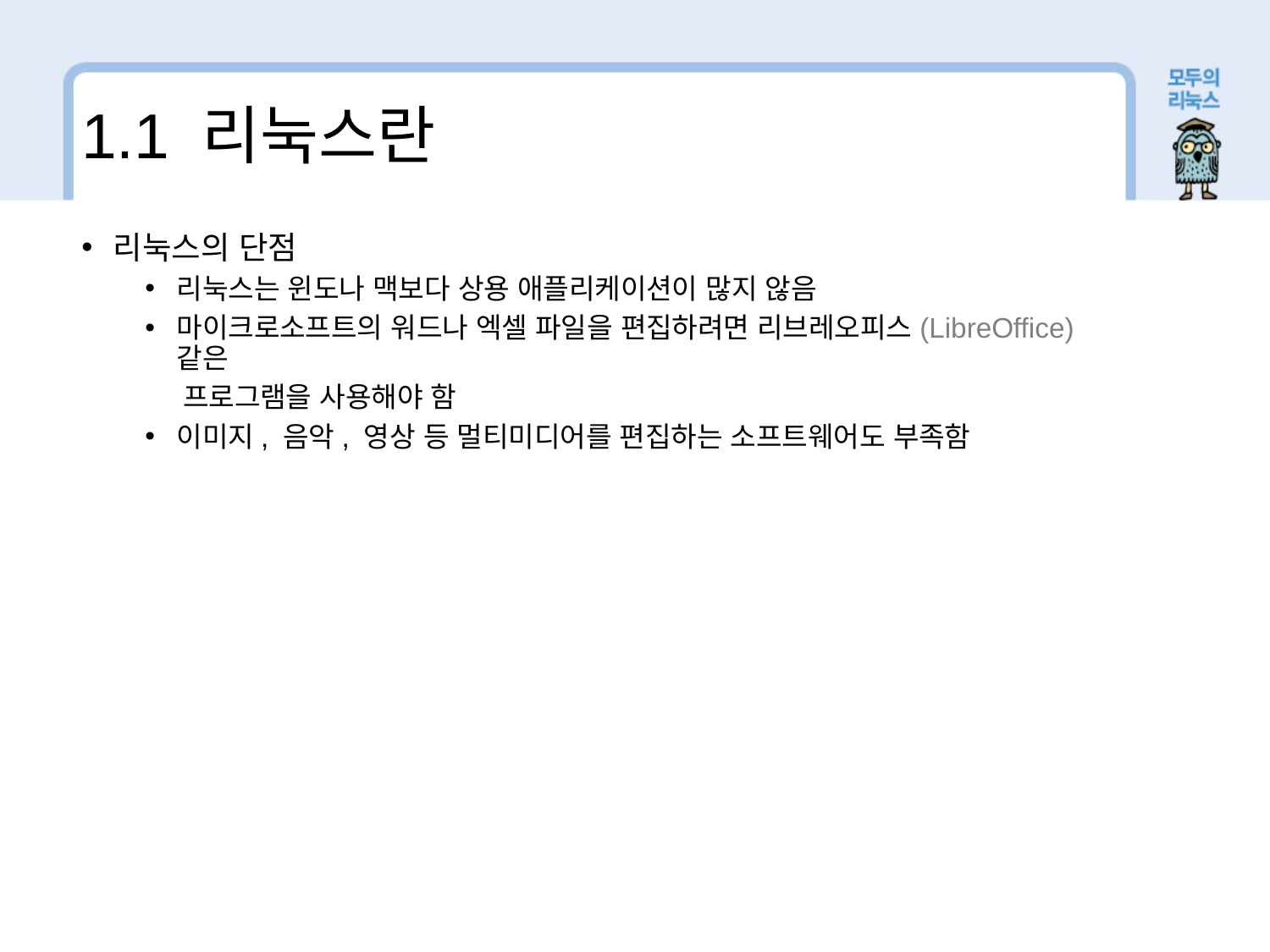

1.1 리눅스란
리눅스의 단점
리눅스는 윈도나 맥보다 상용 애플리케이션이 많지 않음
마이크로소프트의 워드나 엑셀 파일을 편집하려면 리브레오피스(LibreOffice) 같은
    프로그램을 사용해야 함
이미지, 음악, 영상 등 멀티미디어를 편집하는 소프트웨어도 부족함